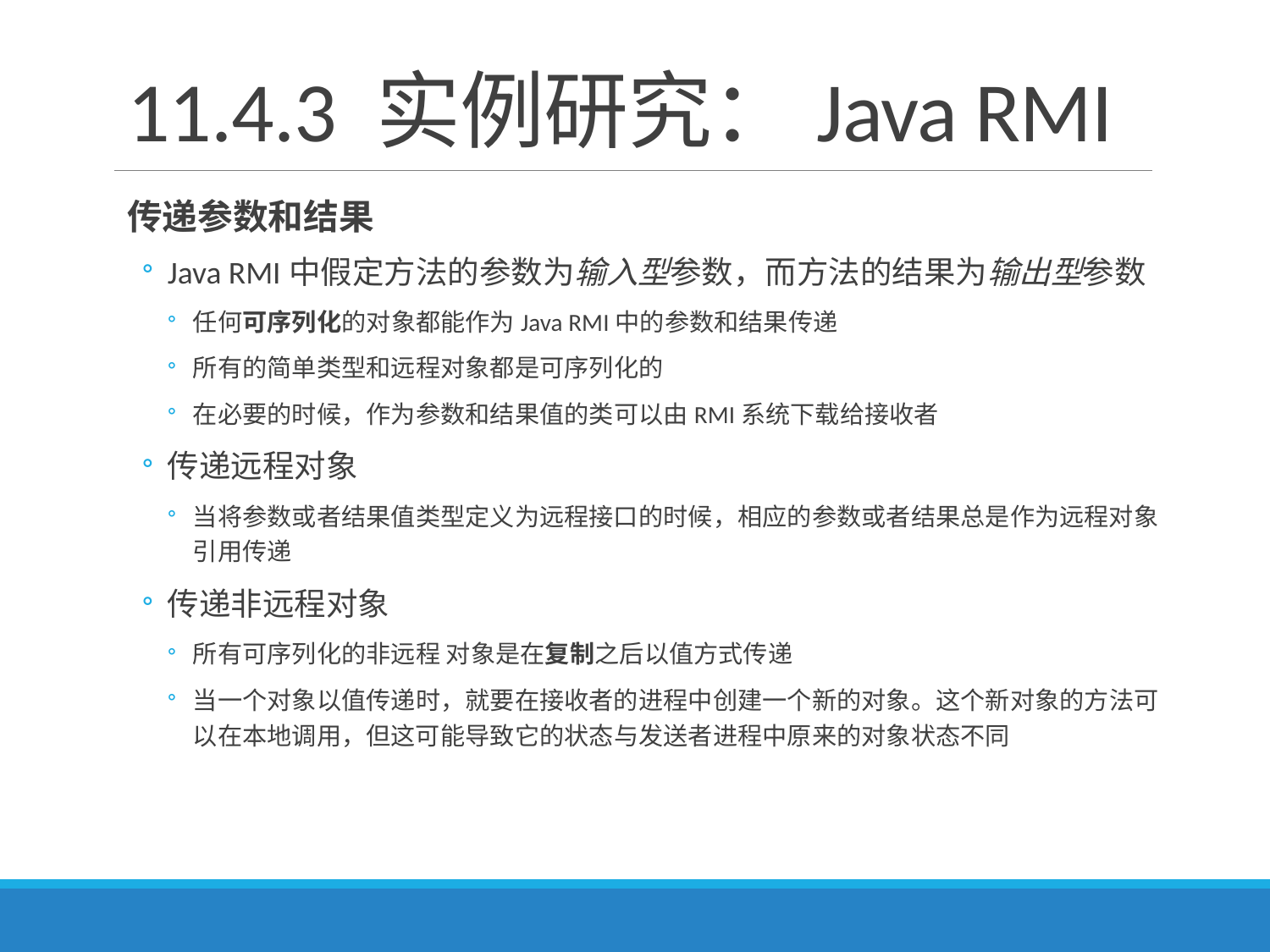

# 11.4.3 实例研究：Java RMI
传递参数和结果
Java RMI中假定方法的参数为输入型参数，而方法的结果为输出型参数
任何可序列化的对象都能作为Java RMI中的参数和结果传递
所有的简单类型和远程对象都是可序列化的
在必要的时候，作为参数和结果值的类可以由RMI系统下载给接收者
传递远程对象
当将参数或者结果值类型定义为远程接口的时候，相应的参数或者结果总是作为远程对象引用传递
传递非远程对象
所有可序列化的非远程 对象是在复制之后以值方式传递
当一个对象以值传递时，就要在接收者的进程中创建一个新的对象。这个新对象的方法可以在本地调用，但这可能导致它的状态与发送者进程中原来的对象状态不同

64